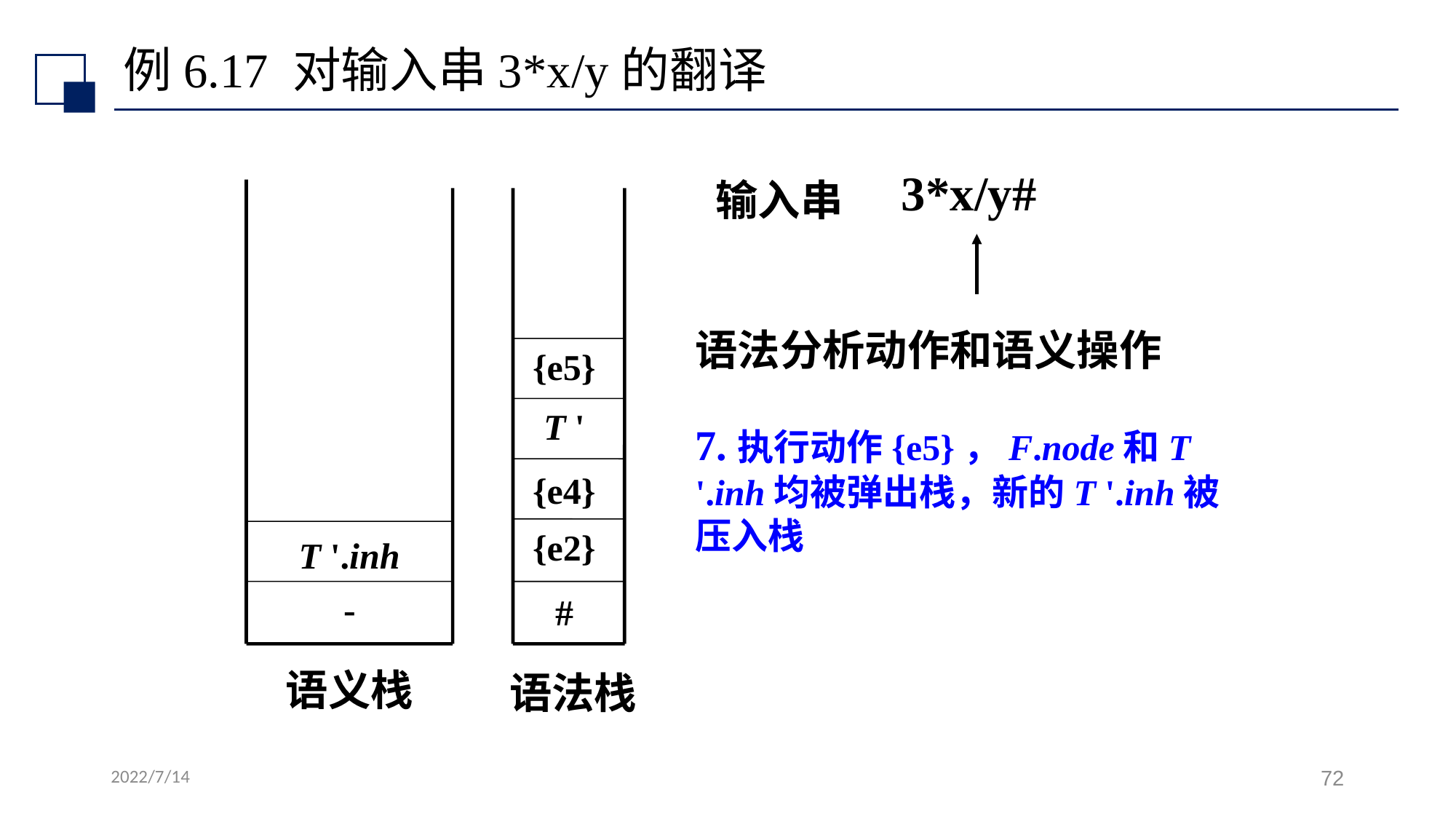

# 例6.17 对输入串3*x/y的翻译
3*x/y#
输入串

语法分析动作和语义操作
{e5}

T '

7.执行动作{e5}，F.node和T '.inh均被弹出栈，新的T '.inh被压入栈

{e4}
{e2}

T '.inh
-

#

语义栈
语法栈
2022/7/14
72